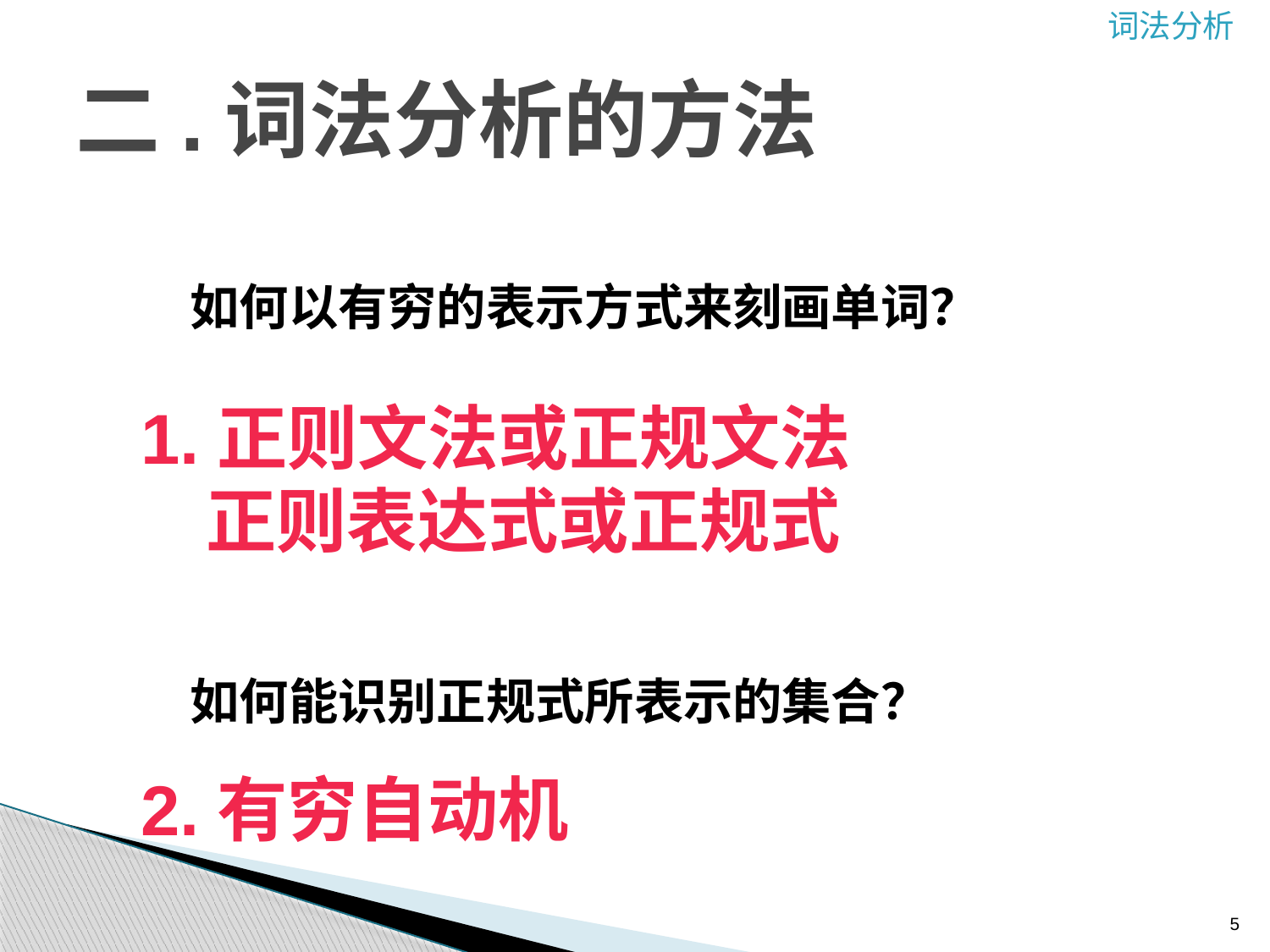

二.词法分析的方法

　如何以有穷的表示方式来刻画单词？

1.正则文法或正规文法
   正则表达式或正规式

　如何能识别正规式所表示的集合？
2.有穷自动机
5